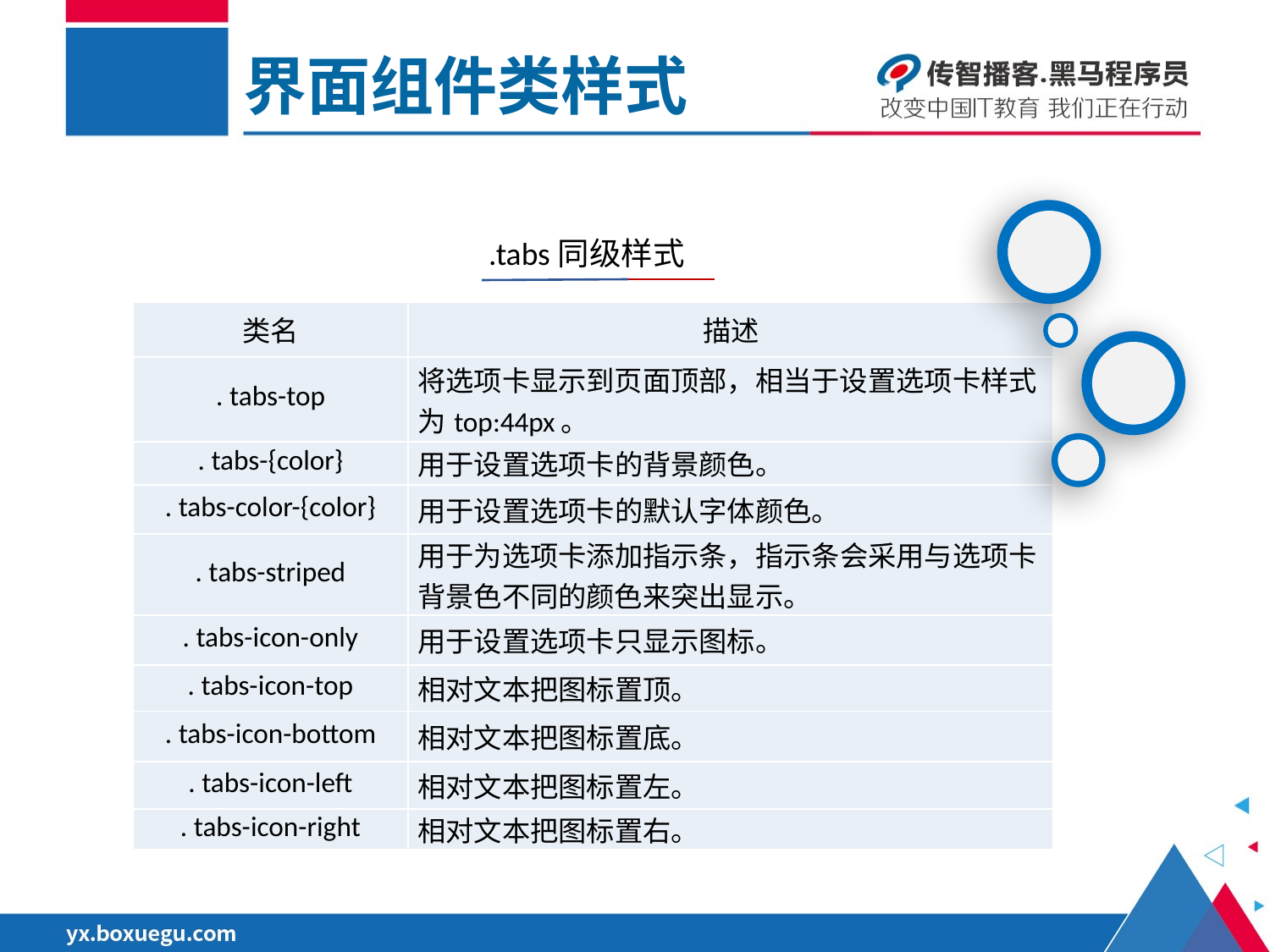

界面组件类样式

.tabs同级样式
| 类名 | 描述 |
| --- | --- |
| . tabs-top | 将选项卡显示到页面顶部，相当于设置选项卡样式为top:44px。 |
| . tabs-{color} | 用于设置选项卡的背景颜色。 |
| . tabs-color-{color} | 用于设置选项卡的默认字体颜色。 |
| . tabs-striped | 用于为选项卡添加指示条，指示条会采用与选项卡背景色不同的颜色来突出显示。 |
| . tabs-icon-only | 用于设置选项卡只显示图标。 |
| . tabs-icon-top | 相对文本把图标置顶。 |
| . tabs-icon-bottom | 相对文本把图标置底。 |
| . tabs-icon-left | 相对文本把图标置左。 |
| . tabs-icon-right | 相对文本把图标置右。 |